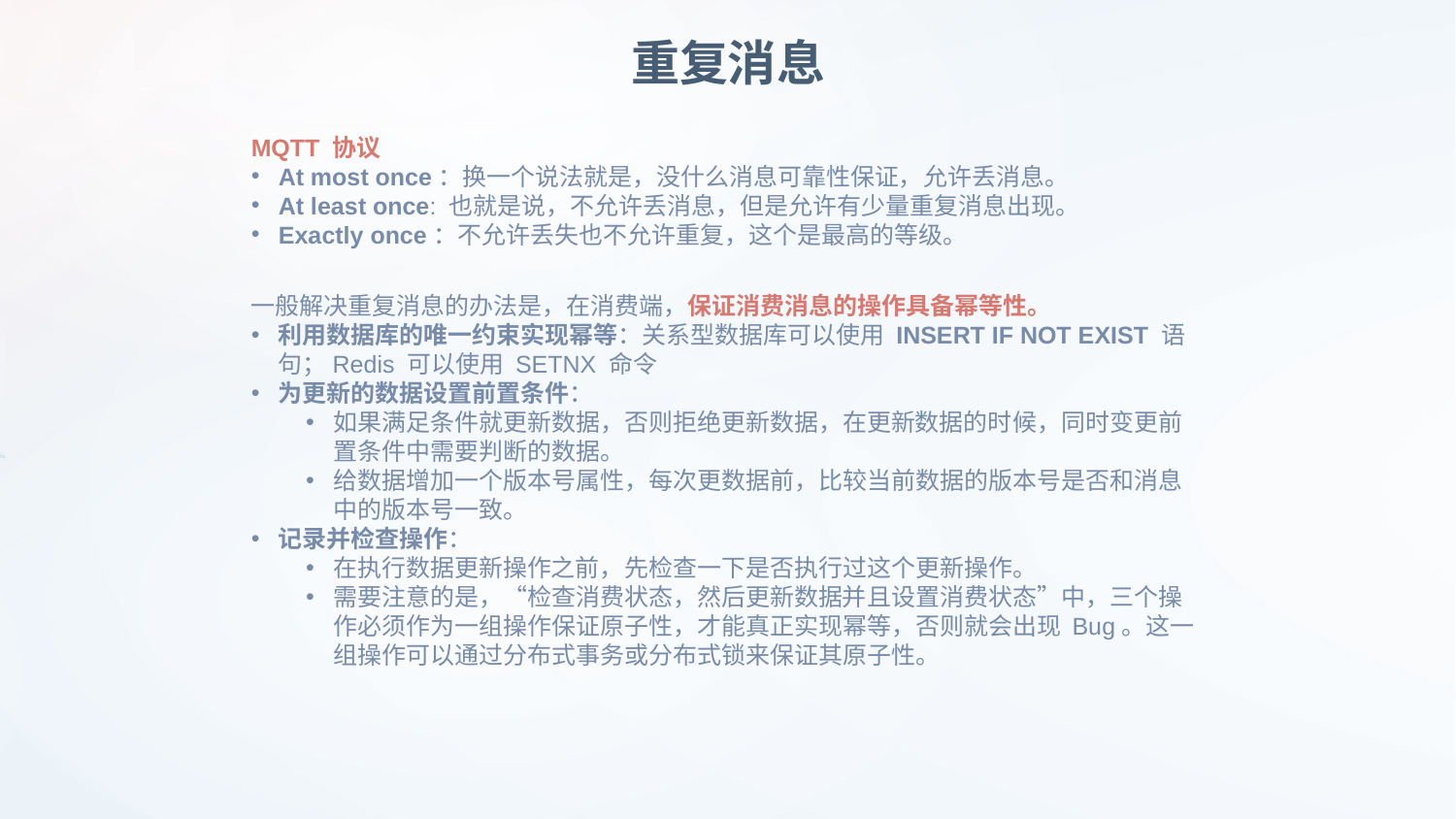

重复消息
MQTT 协议
At most once：换一个说法就是，没什么消息可靠性保证，允许丢消息。
At least once: 也就是说，不允许丢消息，但是允许有少量重复消息出现。
Exactly once：不允许丢失也不允许重复，这个是最高的等级。
一般解决重复消息的办法是，在消费端，保证消费消息的操作具备幂等性。
利用数据库的唯一约束实现幂等：关系型数据库可以使用 INSERT IF NOT EXIST 语句；Redis 可以使用 SETNX 命令
为更新的数据设置前置条件：
如果满足条件就更新数据，否则拒绝更新数据，在更新数据的时候，同时变更前置条件中需要判断的数据。
给数据增加一个版本号属性，每次更数据前，比较当前数据的版本号是否和消息中的版本号一致。
记录并检查操作：
在执行数据更新操作之前，先检查一下是否执行过这个更新操作。
需要注意的是，“检查消费状态，然后更新数据并且设置消费状态”中，三个操作必须作为一组操作保证原子性，才能真正实现幂等，否则就会出现 Bug。这一组操作可以通过分布式事务或分布式锁来保证其原子性。